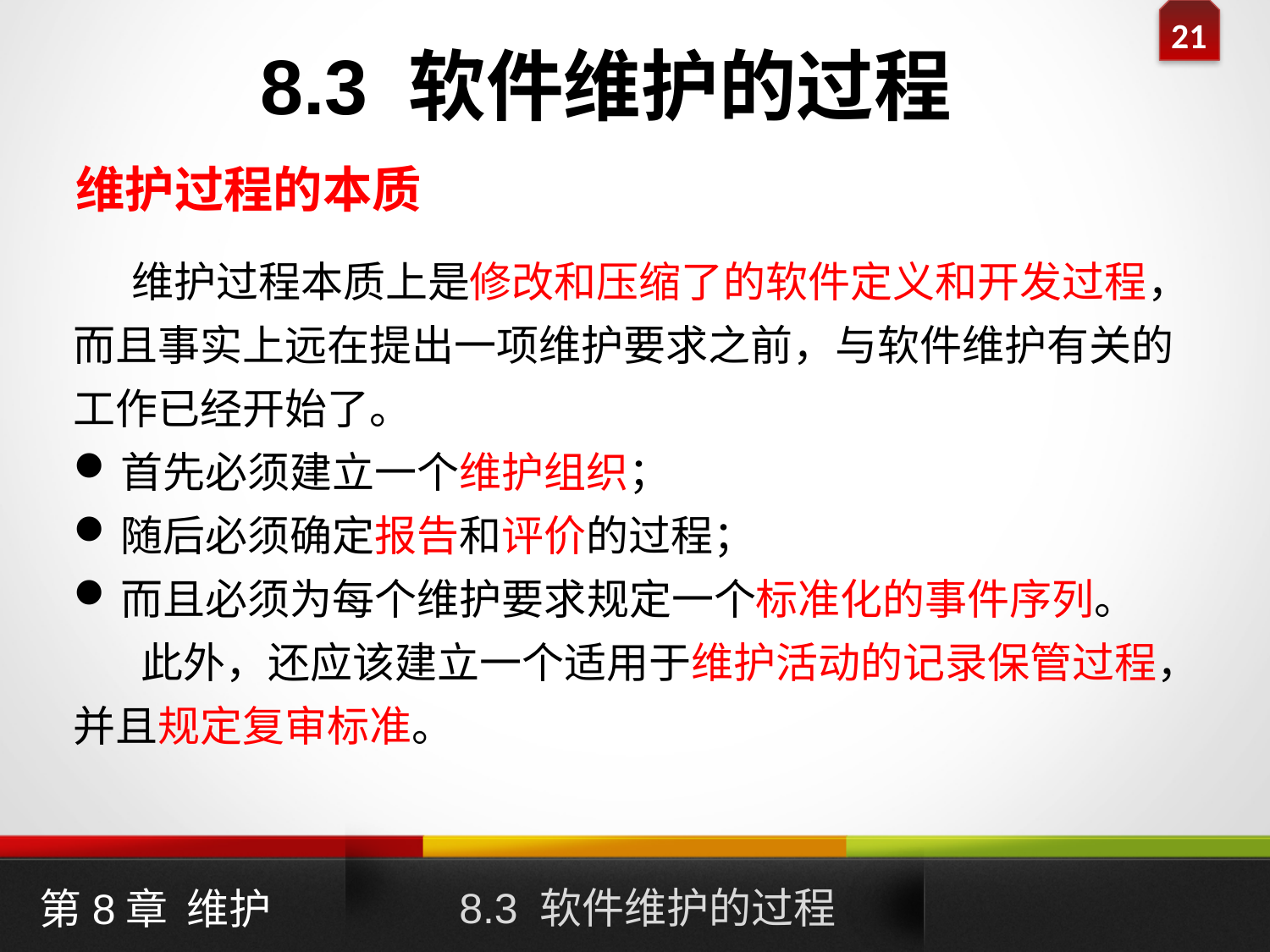

8.3 软件维护的过程
维护过程的本质

     维护过程本质上是修改和压缩了的软件定义和开发过程，而且事实上远在提出一项维护要求之前，与软件维护有关的工作已经开始了。
首先必须建立一个维护组织；
随后必须确定报告和评价的过程；
而且必须为每个维护要求规定一个标准化的事件序列。
      此外，还应该建立一个适用于维护活动的记录保管过程，并且规定复审标准。
8.3 软件维护的过程